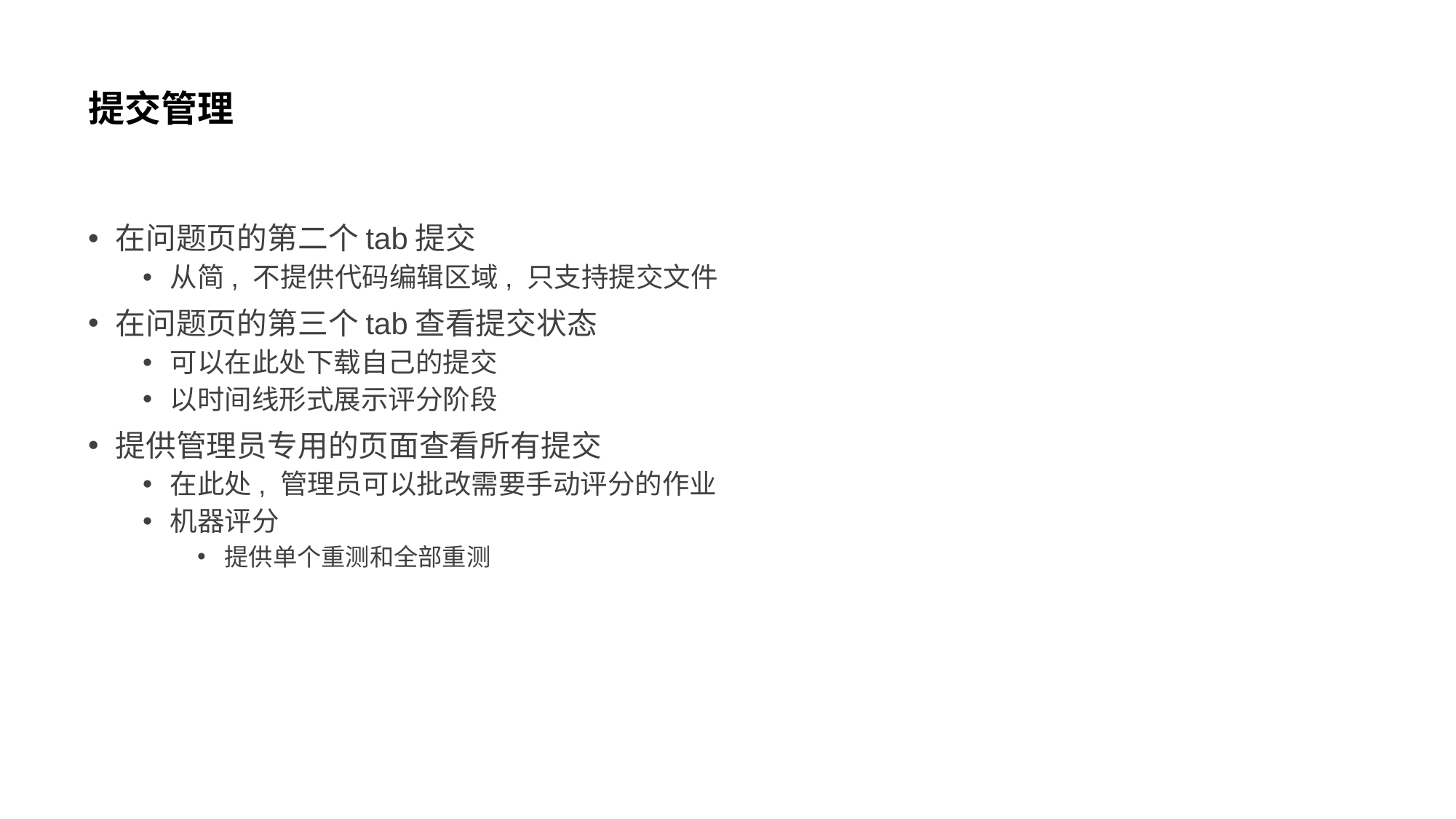

# 提交管理
在问题页的第二个tab提交
从简, 不提供代码编辑区域, 只支持提交文件
在问题页的第三个tab查看提交状态
可以在此处下载自己的提交
以时间线形式展示评分阶段
提供管理员专用的页面查看所有提交
在此处, 管理员可以批改需要手动评分的作业
机器评分
提供单个重测和全部重测